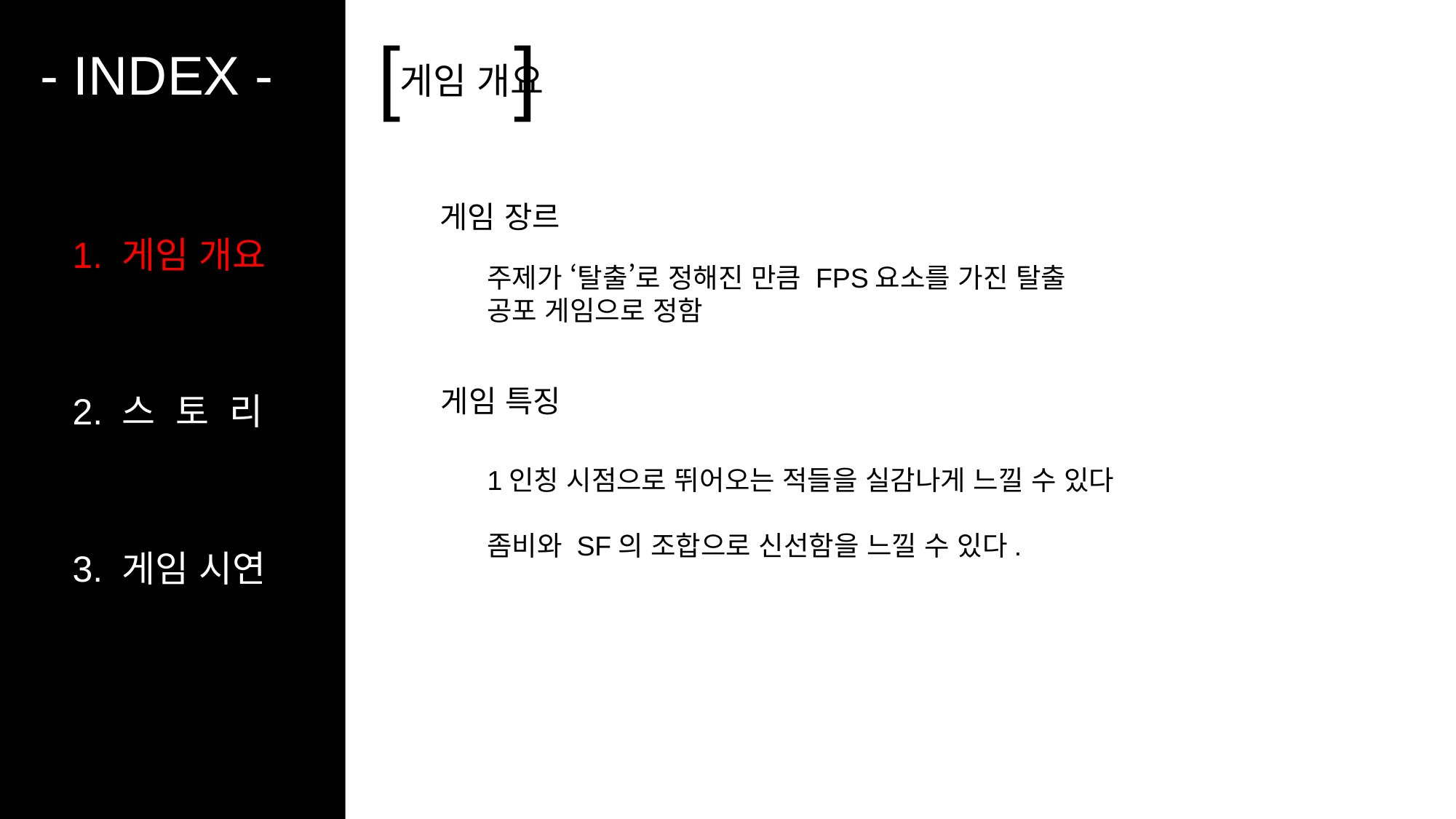

[     ]
- INDEX -
게임 개요
게임 장르
1. 게임 개요
주제가 ‘탈출’로 정해진 만큼 FPS요소를 가진 탈출 공포 게임으로 정함
게임 특징
2. 스  토  리
1인칭 시점으로 뛰어오는 적들을 실감나게 느낄 수 있다

좀비와 SF의 조합으로 신선함을 느낄 수 있다.
3. 게임 시연